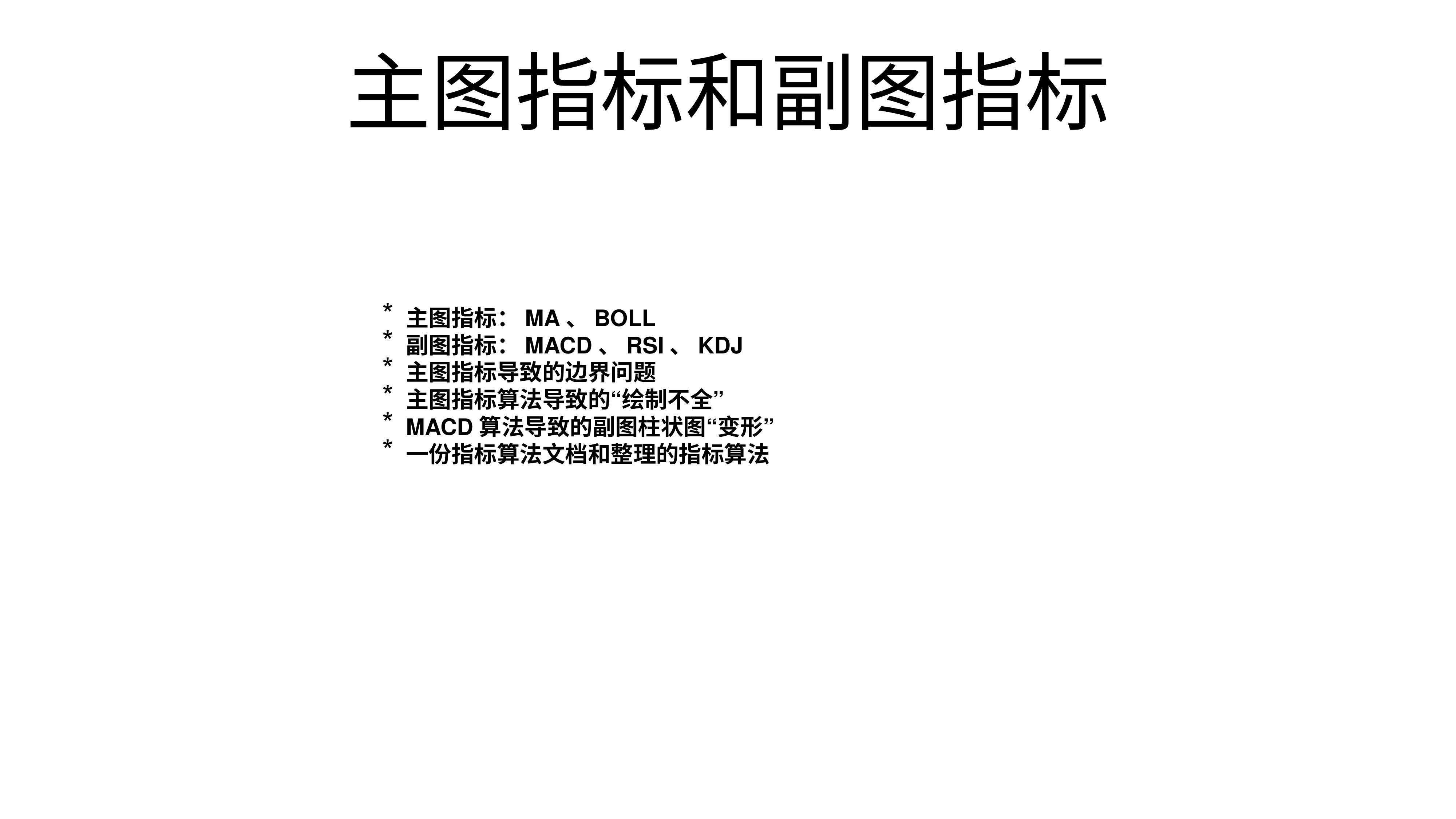

# 主图指标和副图指标
主图指标：MA、BOLL
副图指标：MACD、RSI、KDJ
主图指标导致的边界问题
主图指标算法导致的“绘制不全”
MACD算法导致的副图柱状图“变形”
一份指标算法文档和整理的指标算法